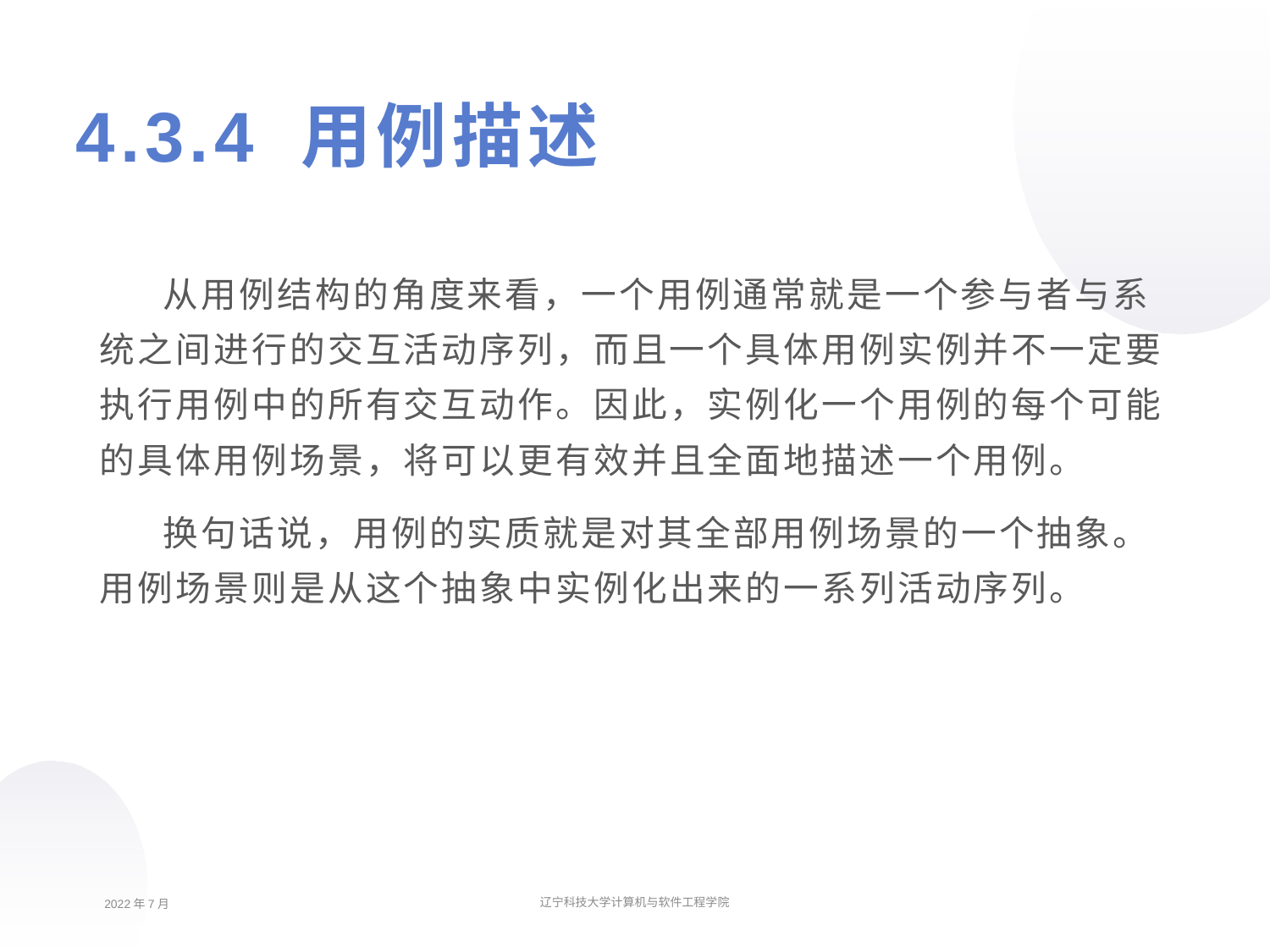

4.3.4 用例描述
从用例结构的角度来看，一个用例通常就是一个参与者与系统之间进行的交互活动序列，而且一个具体用例实例并不一定要执行用例中的所有交互动作。因此，实例化一个用例的每个可能的具体用例场景，将可以更有效并且全面地描述一个用例。
换句话说，用例的实质就是对其全部用例场景的一个抽象。用例场景则是从这个抽象中实例化出来的一系列活动序列。

2022年7月
辽宁科技大学计算机与软件工程学院
46